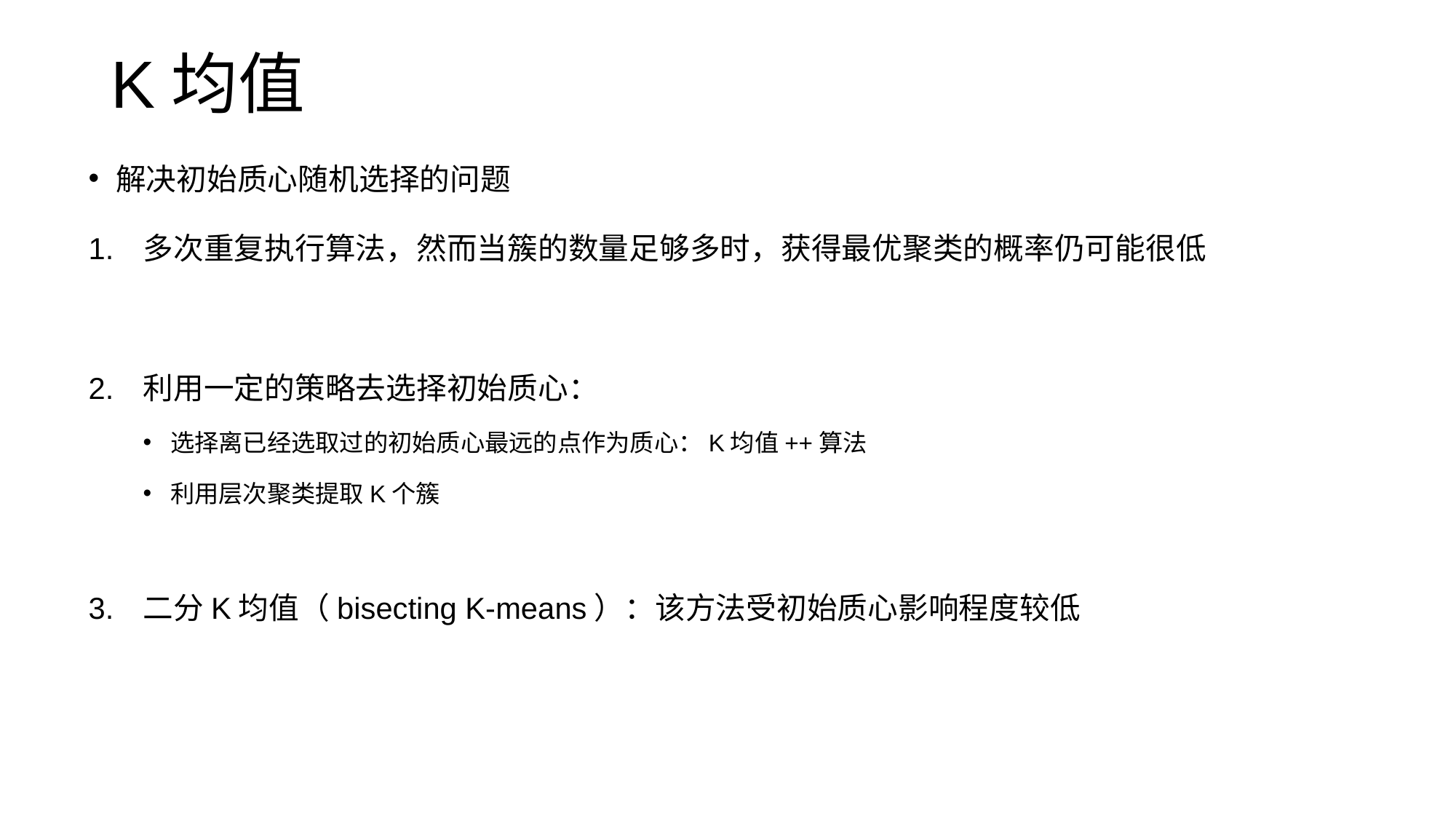

# K均值
解决初始质心随机选择的问题
多次重复执行算法，然而当簇的数量足够多时，获得最优聚类的概率仍可能很低

利用一定的策略去选择初始质心：
选择离已经选取过的初始质心最远的点作为质心：K均值++算法
利用层次聚类提取K个簇

二分K均值（bisecting K-means）：该方法受初始质心影响程度较低